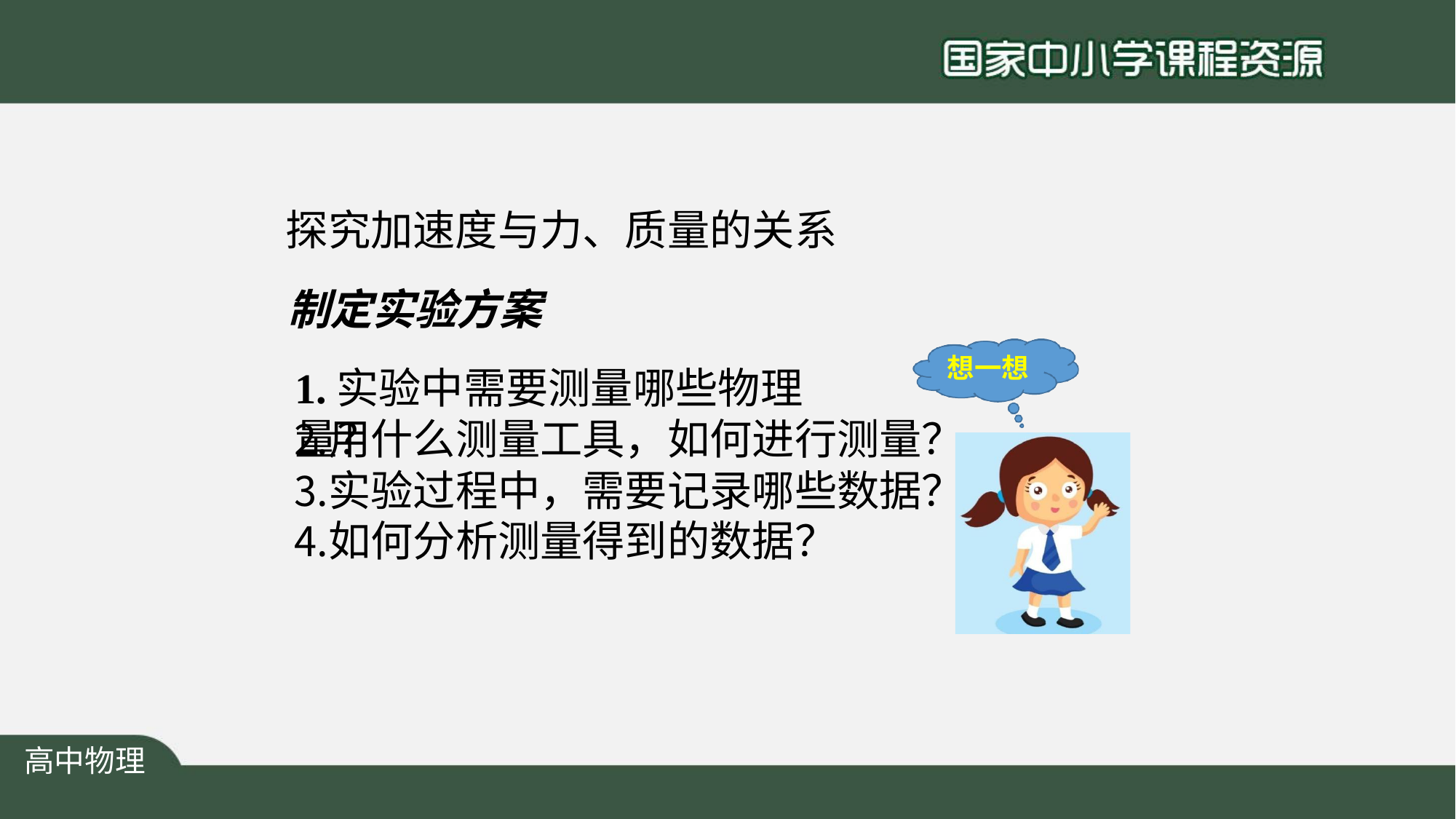

# 探究加速度与力、质量的关系
制定实验方案

想一想
1.实验中需要测量哪些物理量？
用什么测量工具，如何进行测量？
实验过程中，需要记录哪些数据？
如何分析测量得到的数据？

高中物理